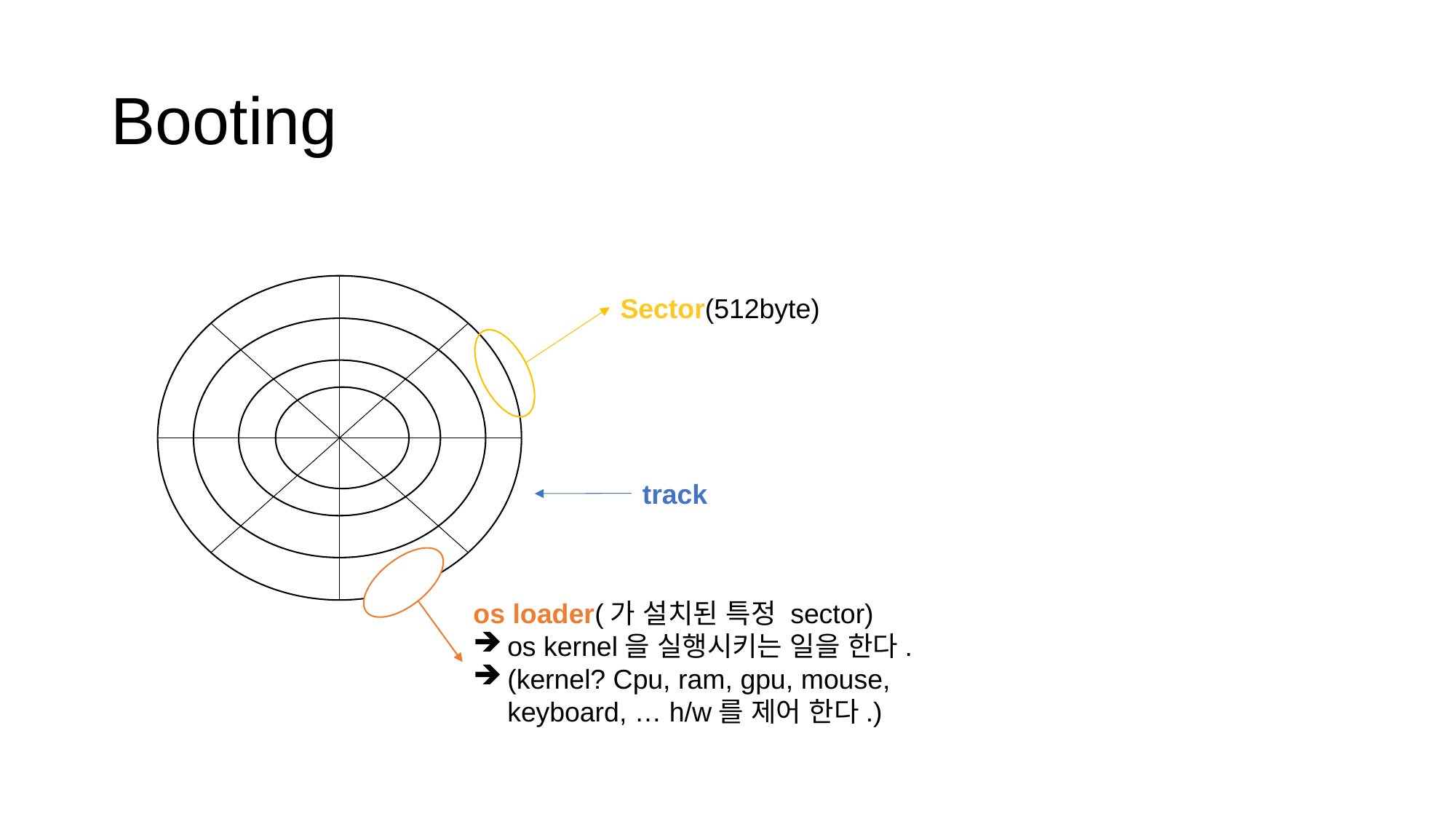

# Booting

Sector(512byte)

track

os loader(가 설치된 특정 sector)
os kernel을 실행시키는 일을 한다.
(kernel? Cpu, ram, gpu, mouse, keyboard, … h/w를 제어 한다.)